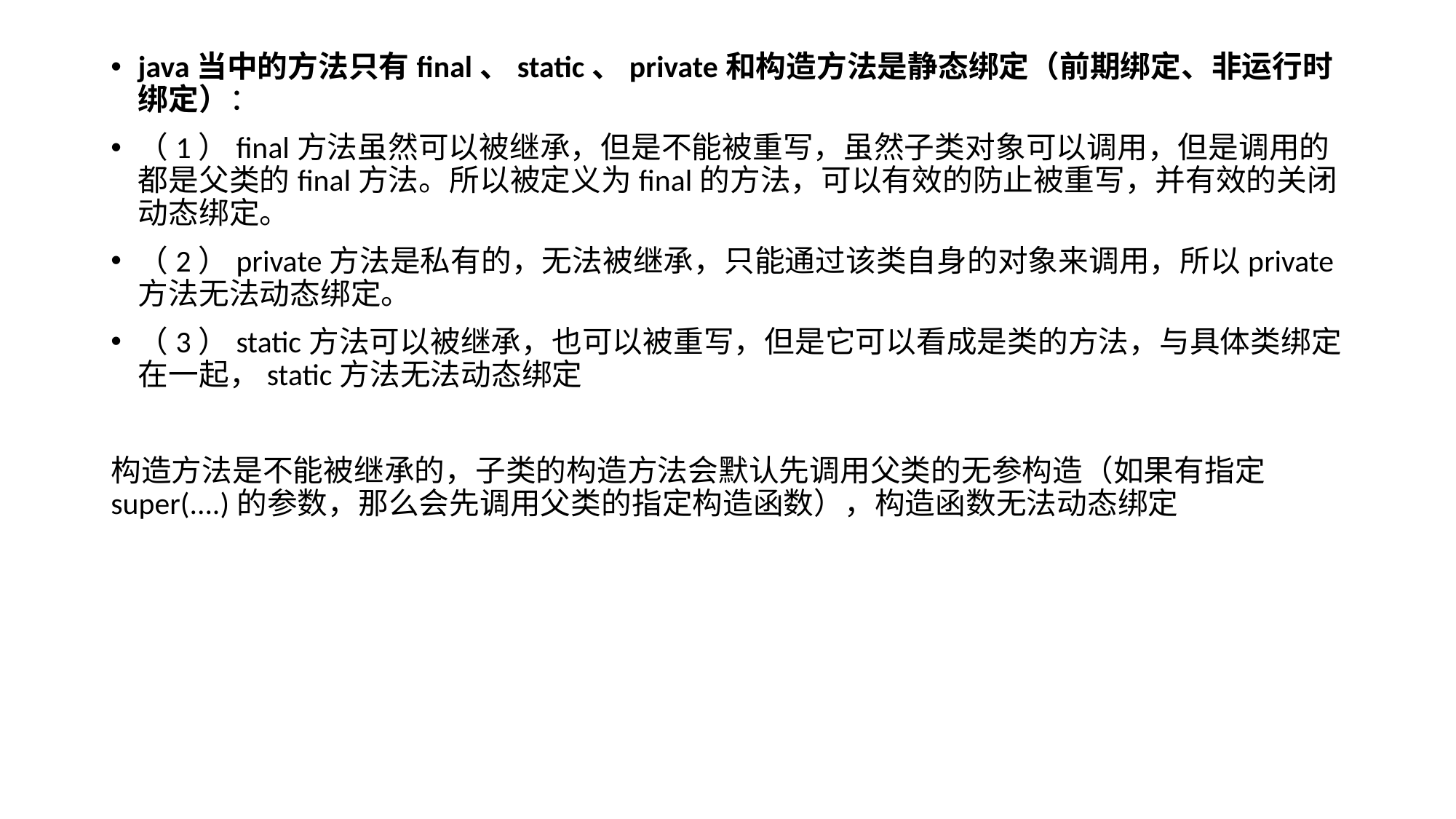

java当中的方法只有final、static、private和构造方法是静态绑定（前期绑定、非运行时绑定）：
（1）final方法虽然可以被继承，但是不能被重写，虽然子类对象可以调用，但是调用的都是父类的final方法。所以被定义为final的方法，可以有效的防止被重写，并有效的关闭动态绑定。
（2）private方法是私有的，无法被继承，只能通过该类自身的对象来调用，所以private方法无法动态绑定。
（3）static方法可以被继承，也可以被重写，但是它可以看成是类的方法，与具体类绑定在一起，static方法无法动态绑定

构造方法是不能被继承的，子类的构造方法会默认先调用父类的无参构造（如果有指定super(....)的参数，那么会先调用父类的指定构造函数），构造函数无法动态绑定